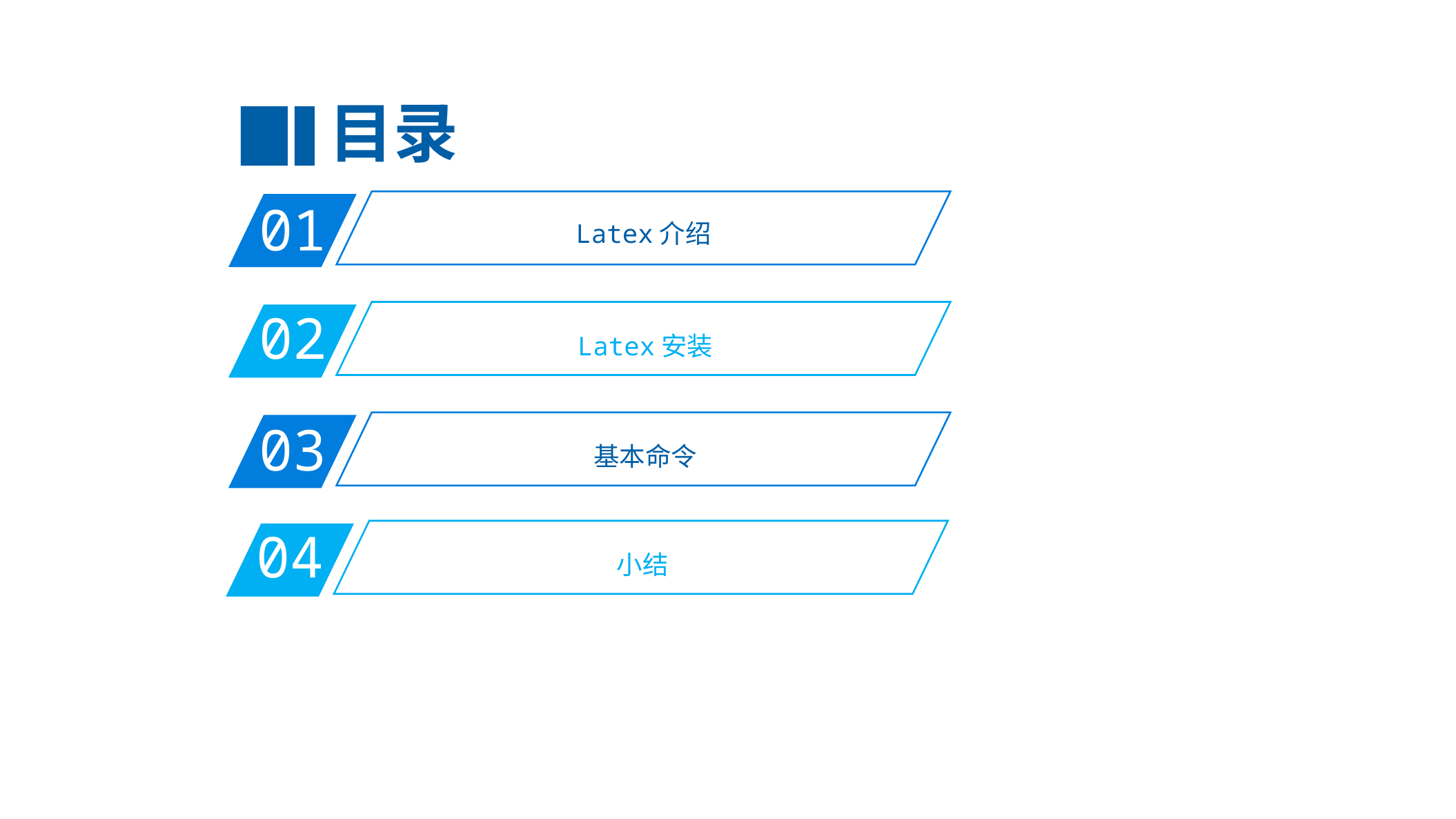

目录

01

Latex介绍
02

Latex安装
03

基本命令
04

小结